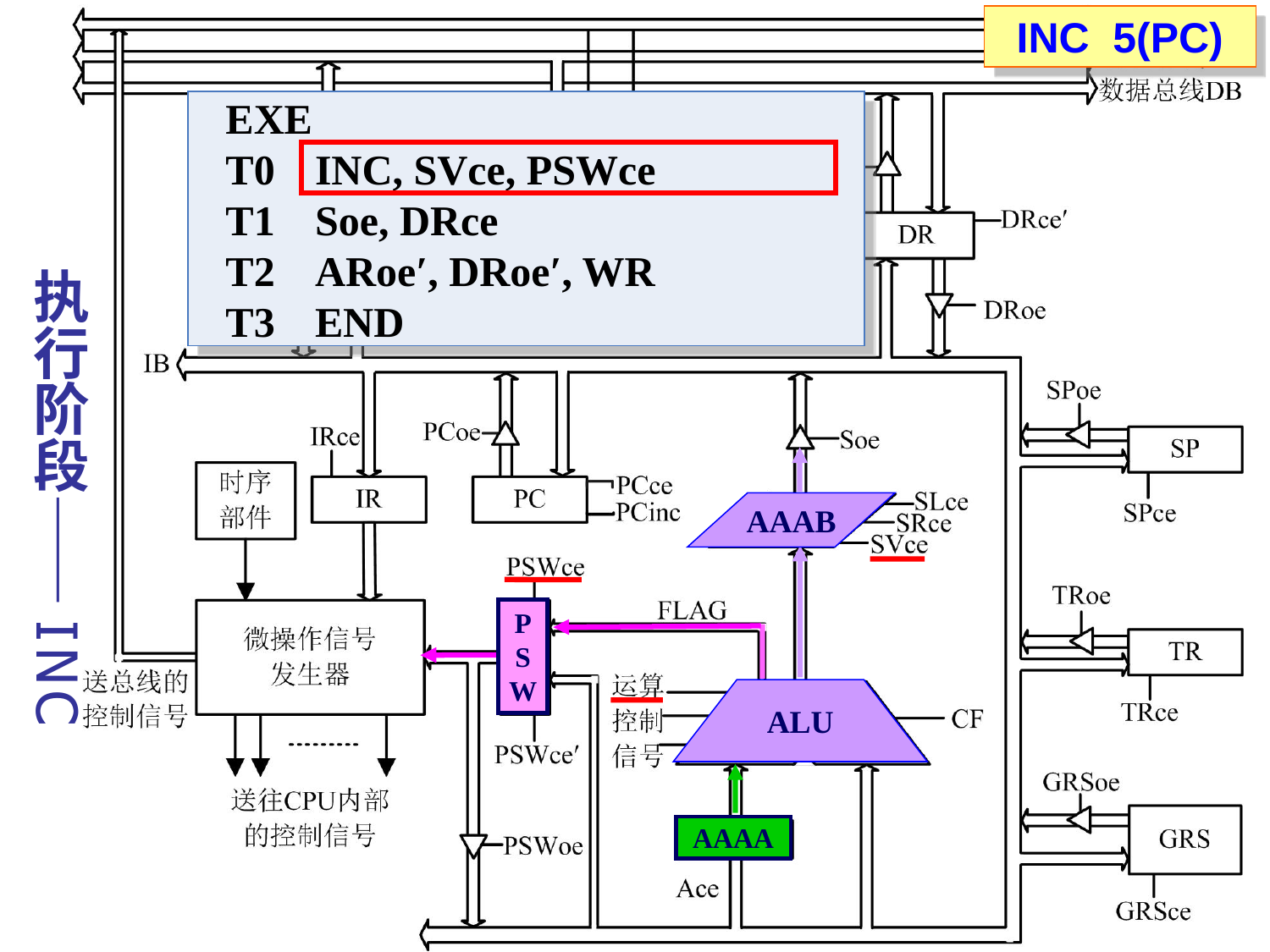

INC  5(PC)
EXE
T0	INC, SVce, PSWce
T1	Soe, DRce
T2	ARoe′, DRoe′, WR
T3	END
# 执行阶段——INC

AR

AAAB

P
S
W

ALU

AAAA
81